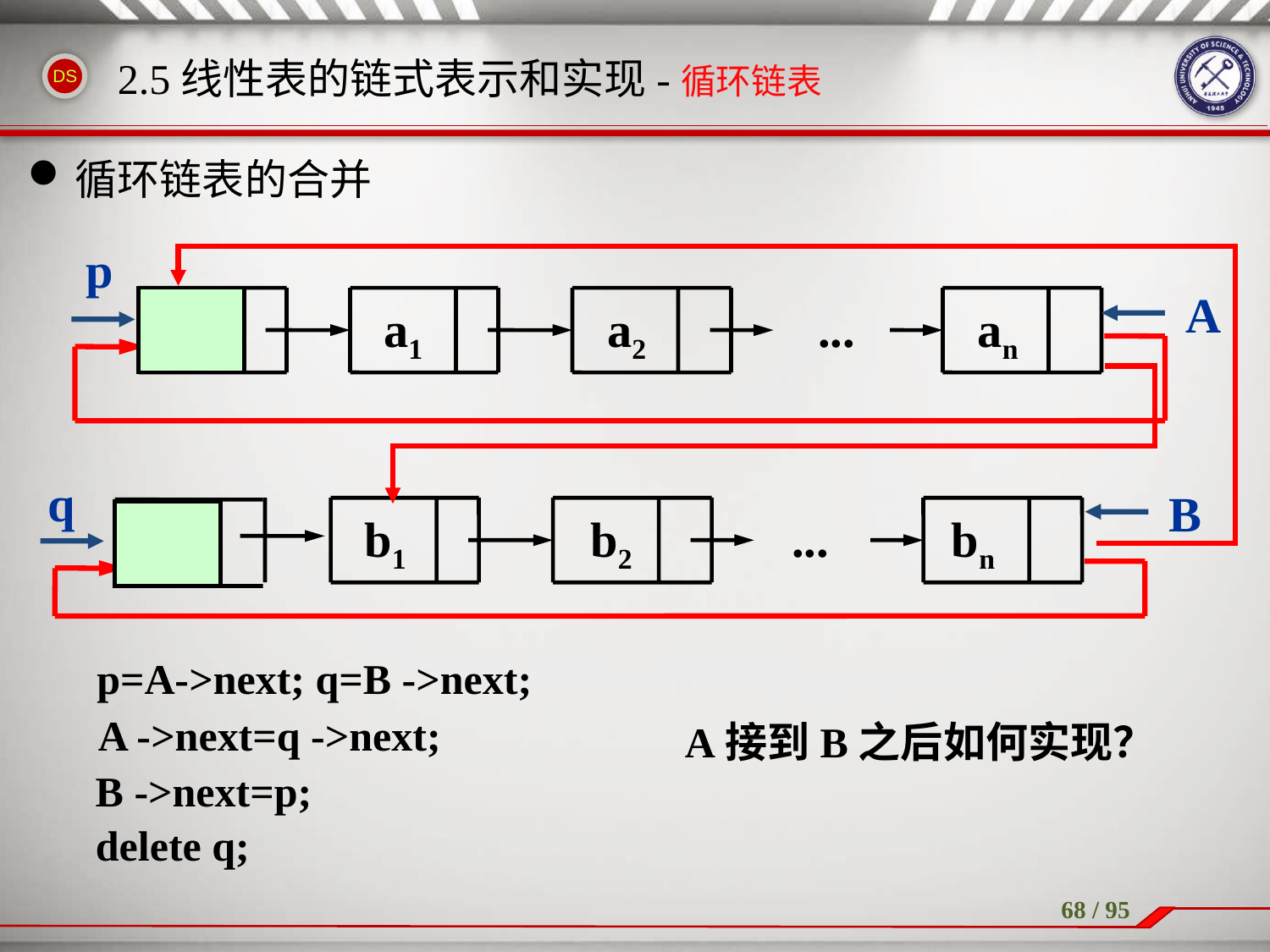

# 2.5线性表的链式表示和实现-循环链表
循环链表的合并
p

   a1               a2              ...          an

A

q

   b1               b2             ...          bn

B

p=A->next; q=B ->next;
A ->next=q ->next;
A接到B之后如何实现？
B ->next=p;
delete q;